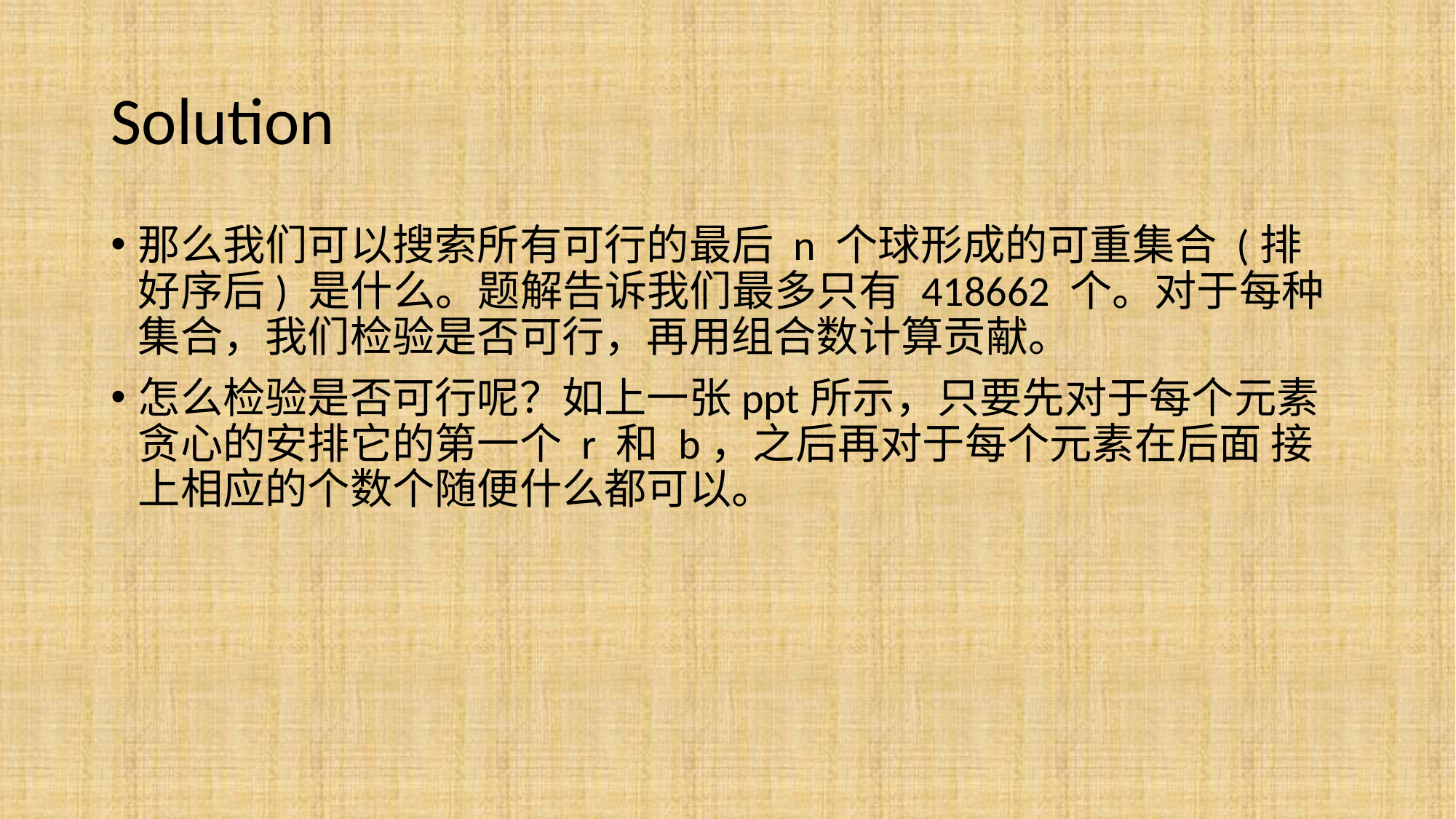

# Solution
那么我们可以搜索所有可行的最后 n 个球形成的可重集合 (排好序后) 是什么。题解告诉我们最多只有 418662 个。对于每种集合，我们检验是否可行，再用组合数计算贡献。
怎么检验是否可行呢？如上一张ppt所示，只要先对于每个元素贪心的安排它的第一个 r 和 b，之后再对于每个元素在后面 接上相应的个数个随便什么都可以。